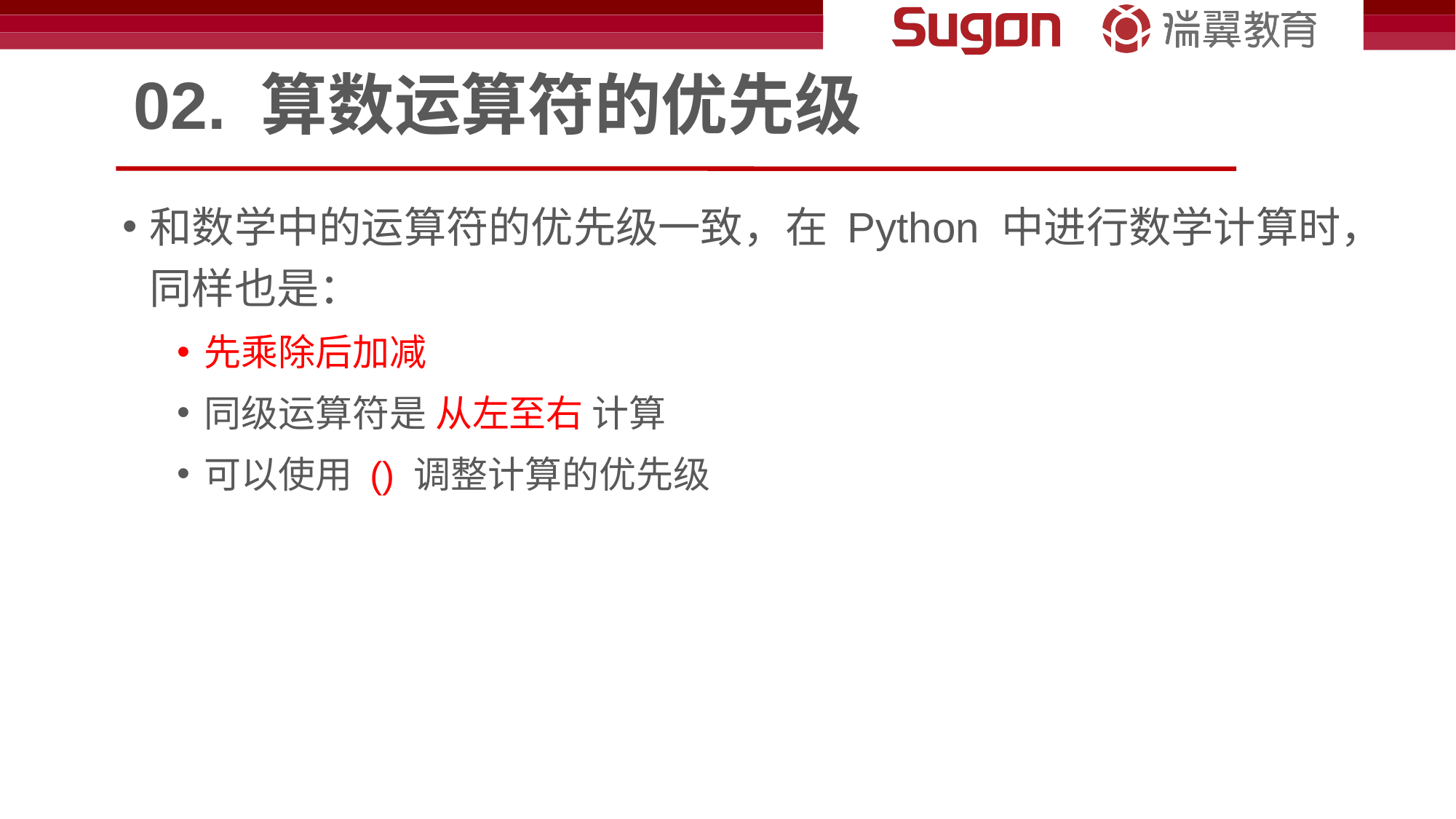

# 02. 算数运算符的优先级
和数学中的运算符的优先级一致，在 Python 中进行数学计算时，同样也是：
先乘除后加减
同级运算符是 从左至右 计算
可以使用 () 调整计算的优先级